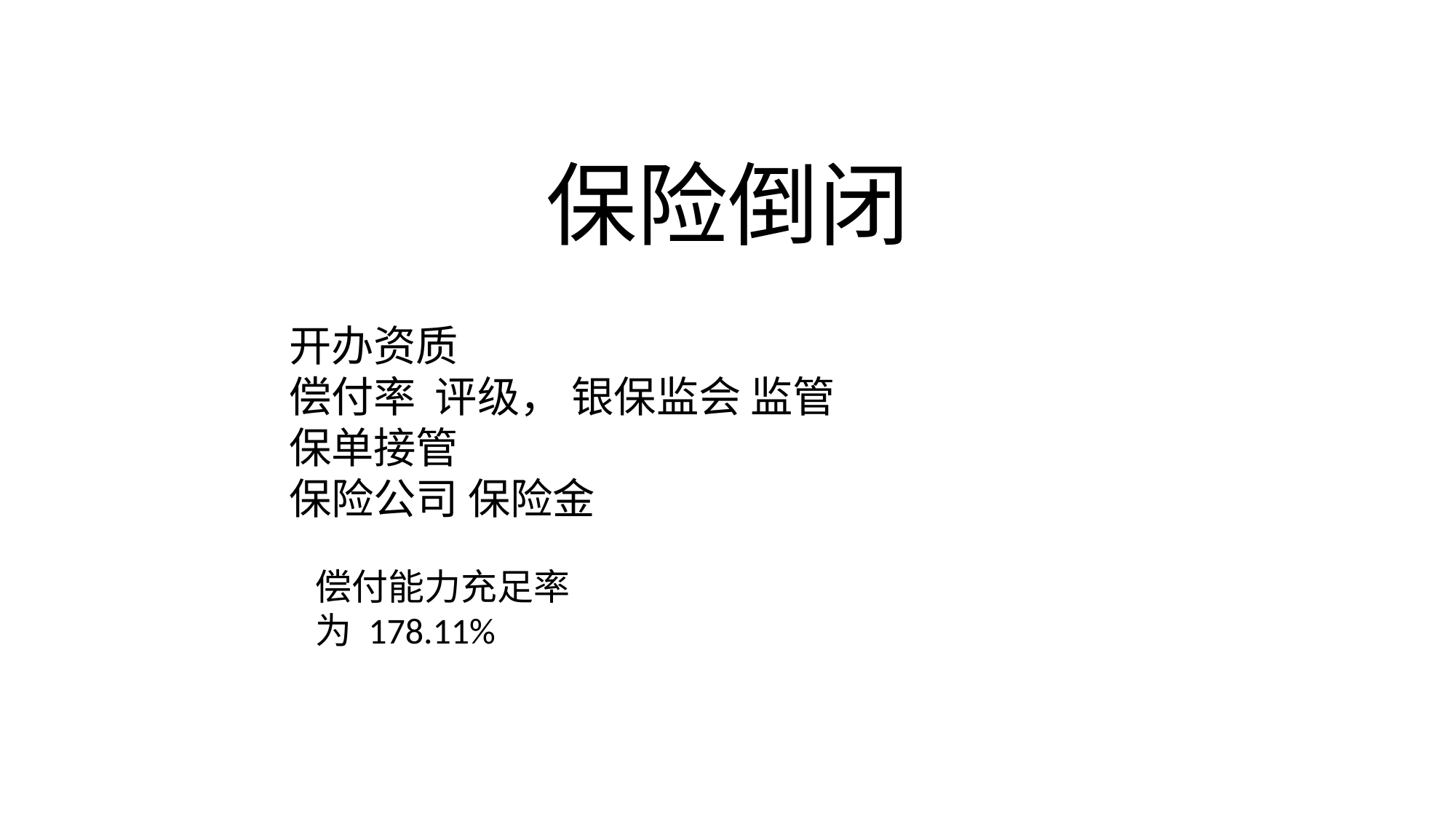

# 保险倒闭
开办资质
偿付率  评级， 银保监会 监管
保单接管
保险公司 保险金
偿付能力充足率为 178.11%